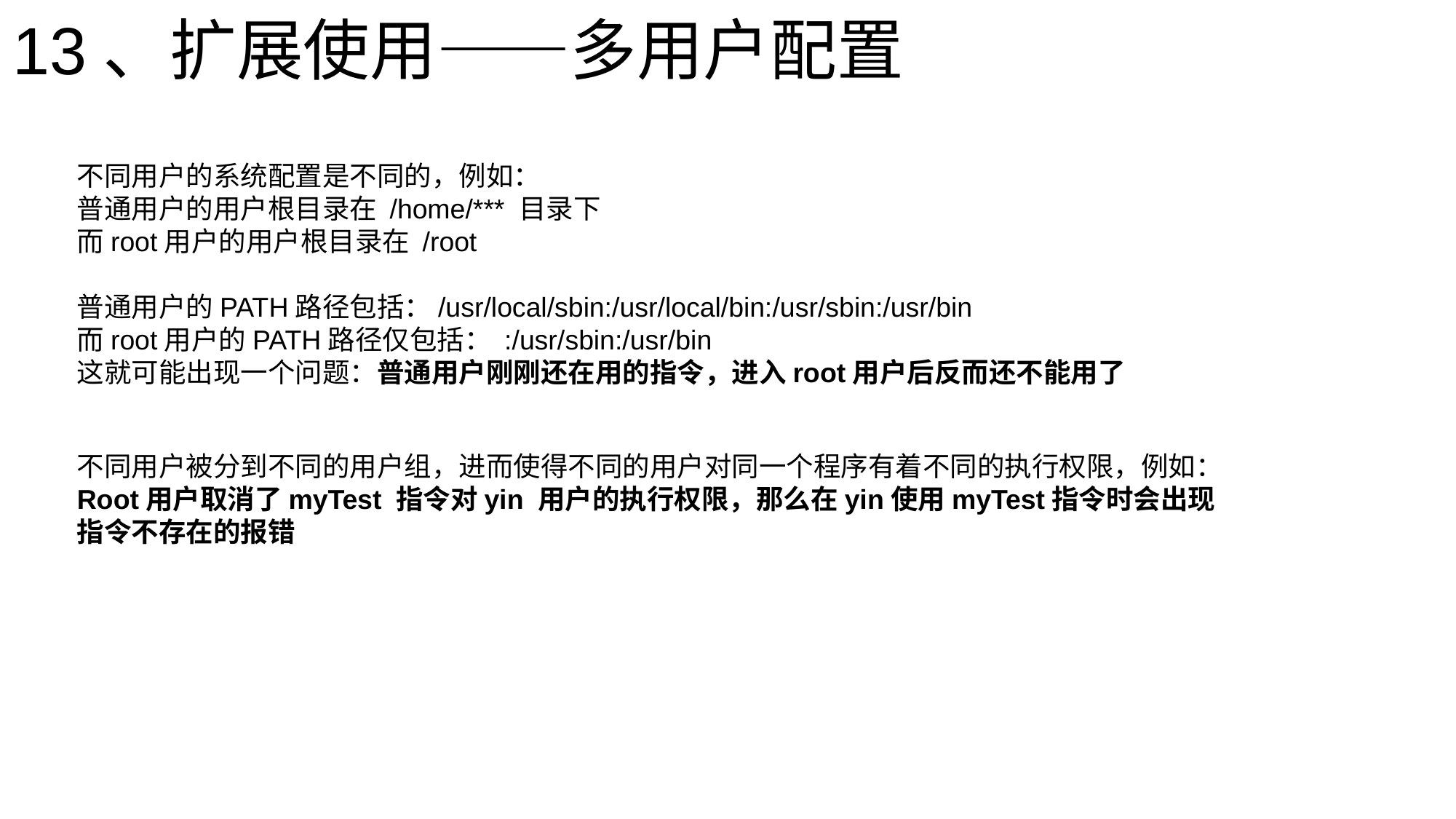

13、扩展使用——多用户配置
不同用户的系统配置是不同的，例如：
普通用户的用户根目录在 /home/*** 目录下
而root用户的用户根目录在 /root

普通用户的PATH路径包括：/usr/local/sbin:/usr/local/bin:/usr/sbin:/usr/bin
而root用户的PATH路径仅包括： :/usr/sbin:/usr/bin
这就可能出现一个问题：普通用户刚刚还在用的指令，进入root用户后反而还不能用了
不同用户被分到不同的用户组，进而使得不同的用户对同一个程序有着不同的执行权限，例如：
Root用户取消了myTest 指令对yin 用户的执行权限，那么在yin使用myTest指令时会出现指令不存在的报错